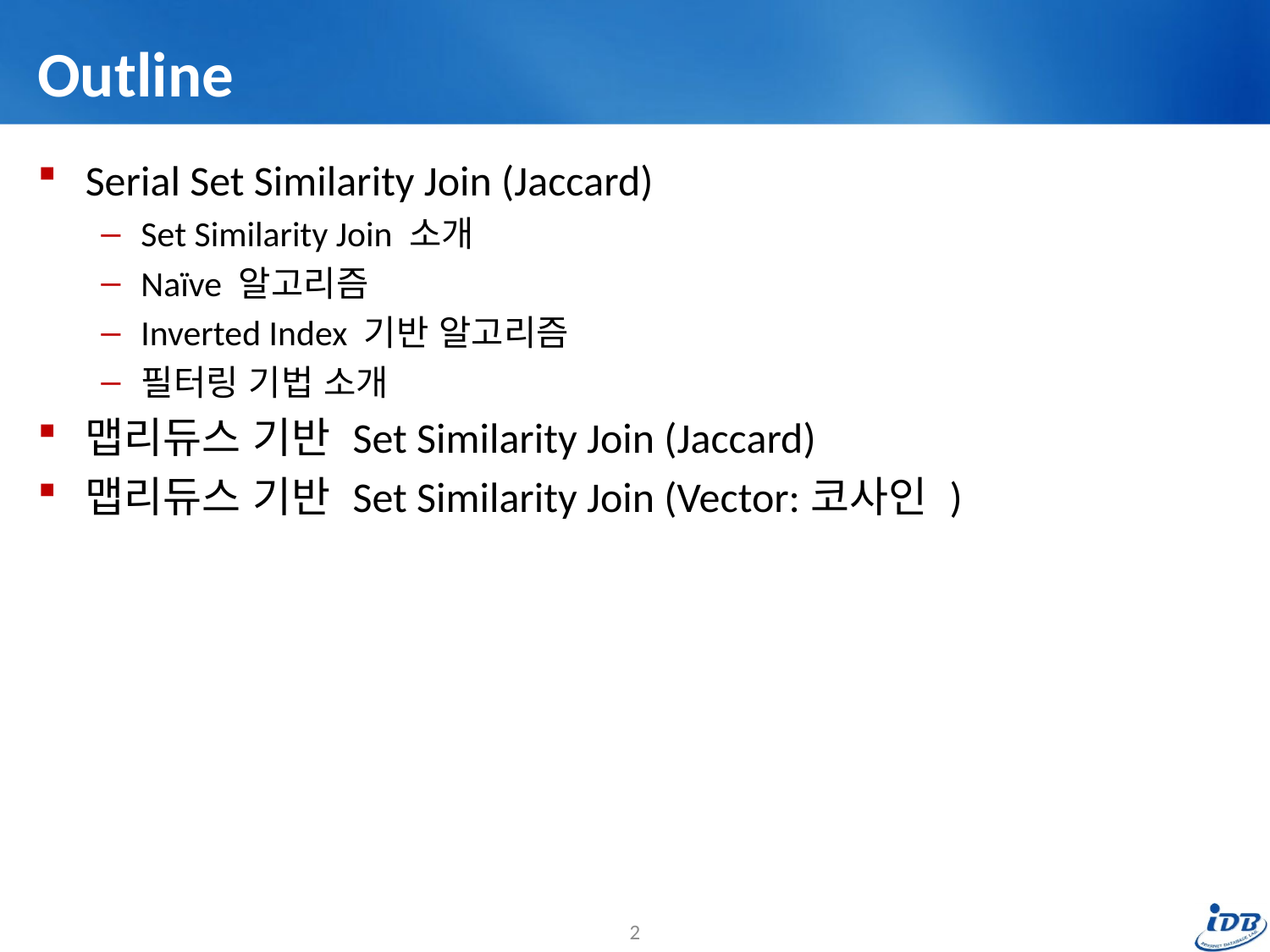

# Outline
Serial Set Similarity Join (Jaccard)
Set Similarity Join 소개
Naïve 알고리즘
Inverted Index 기반 알고리즘
필터링 기법 소개
맵리듀스 기반 Set Similarity Join (Jaccard)
맵리듀스 기반 Set Similarity Join (Vector:코사인 )

2